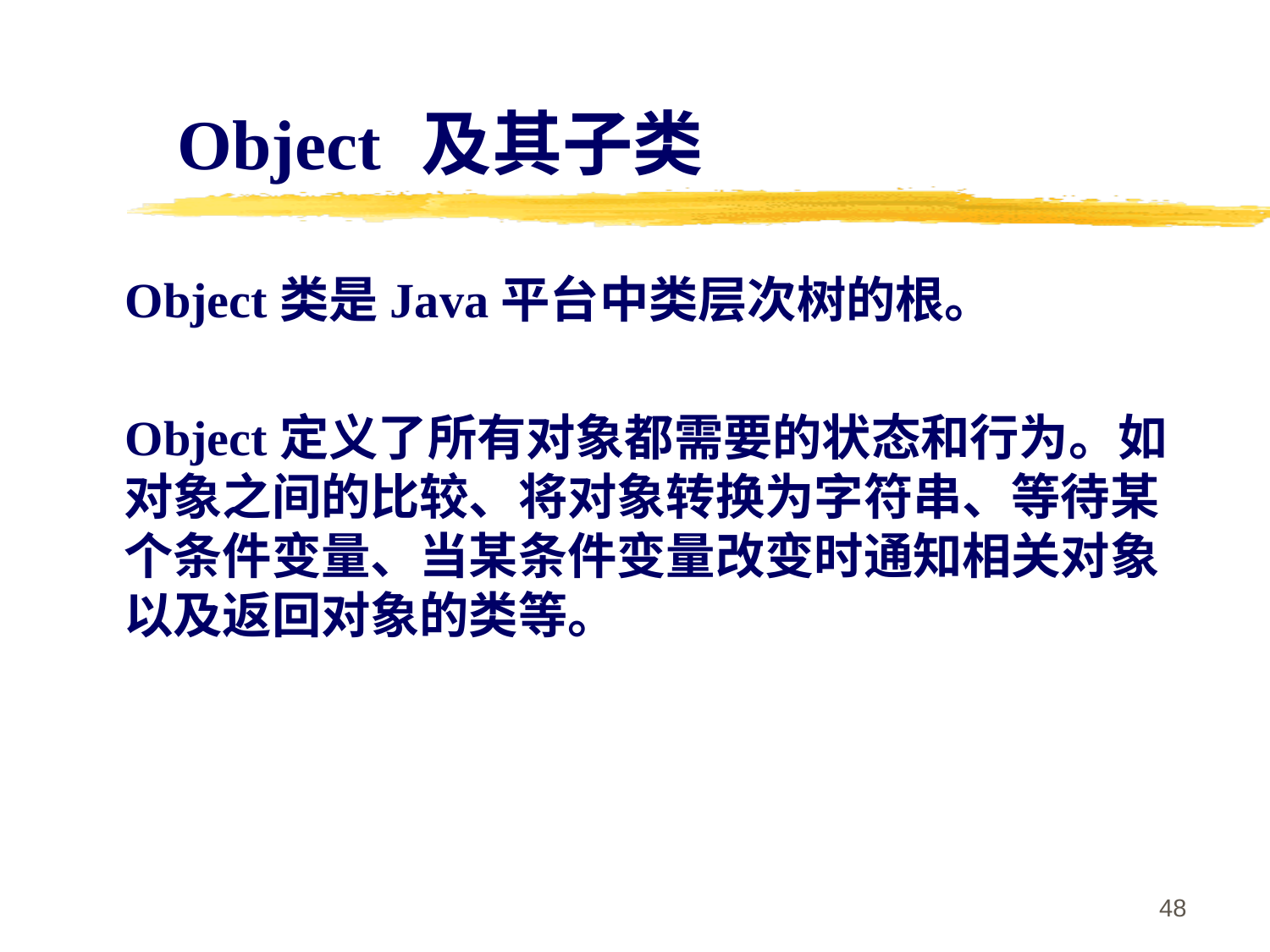

# Object 及其子类
    Object类是Java平台中类层次树的根。

    Object定义了所有对象都需要的状态和行为。如对象之间的比较、将对象转换为字符串、等待某个条件变量、当某条件变量改变时通知相关对象以及返回对象的类等。
48